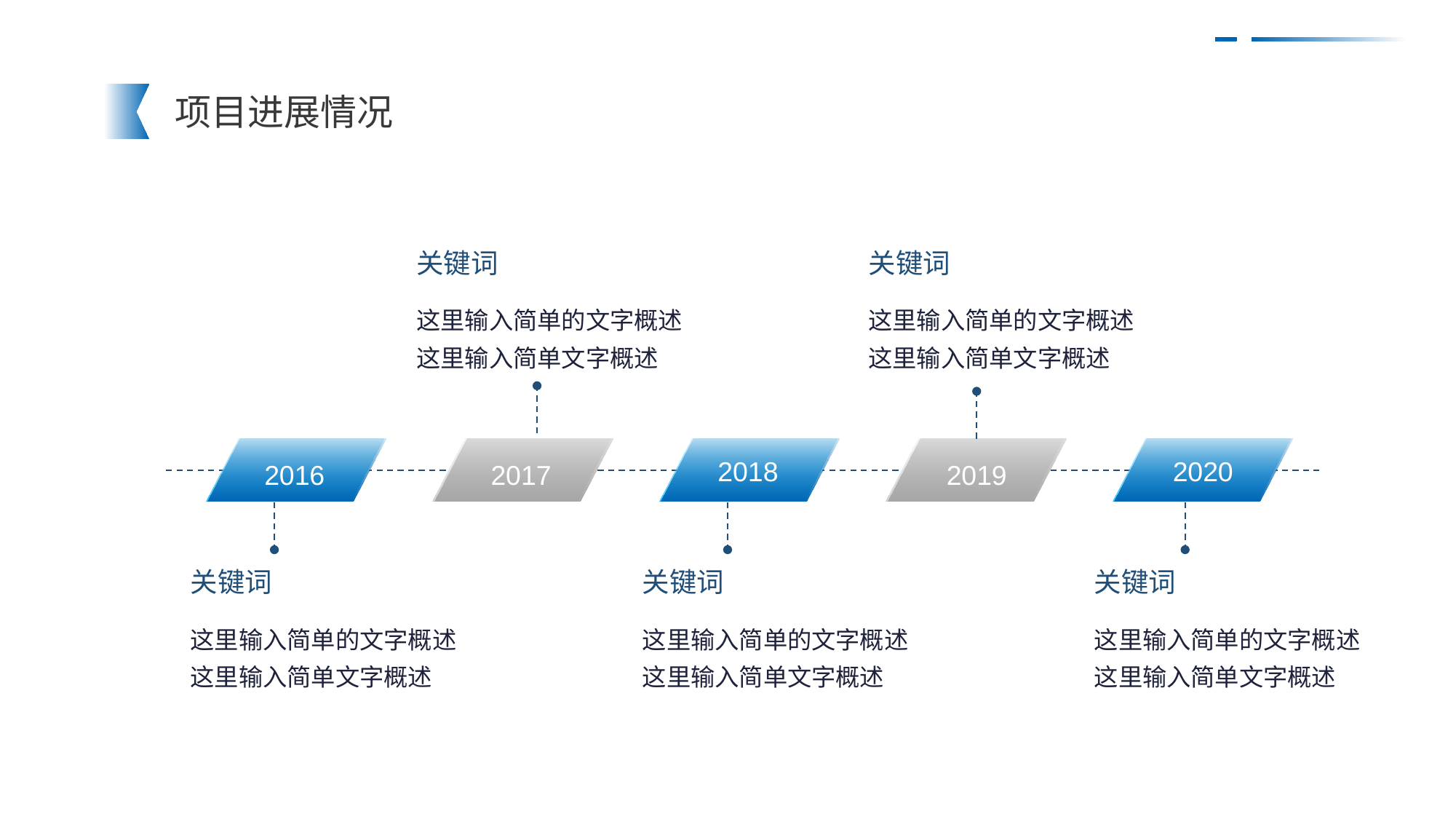

项目进展情况

关键词
这里输入简单的文字概述这里输入简单文字概述
关键词
这里输入简单的文字概述这里输入简单文字概述

2018

2020
2016
2017
2019
关键词
这里输入简单的文字概述这里输入简单文字概述
关键词
这里输入简单的文字概述这里输入简单文字概述
关键词
这里输入简单的文字概述这里输入简单文字概述